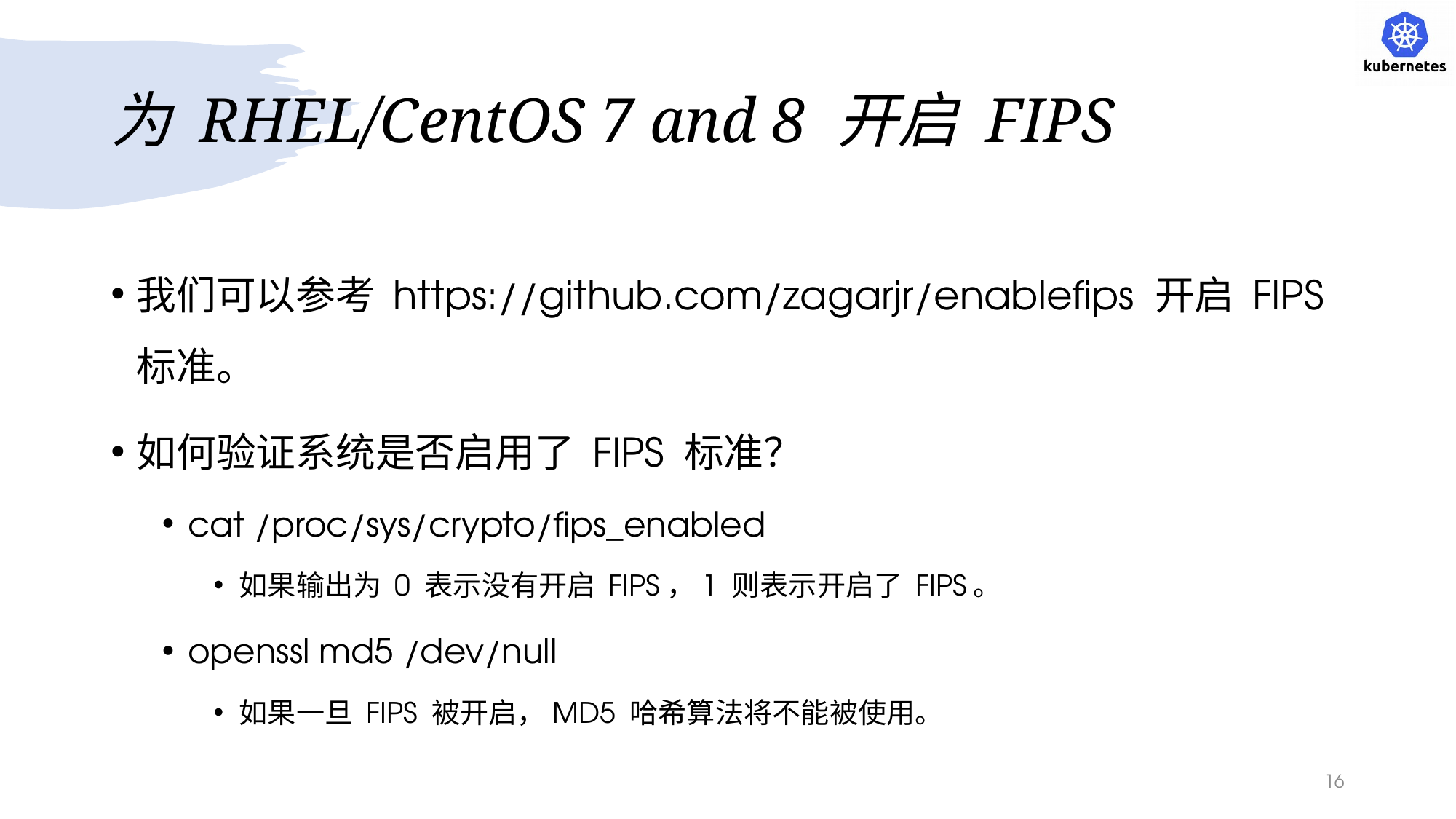

# 为 RHEL/CentOS 7 and 8 开启 FIPS
我们可以参考 https://github.com/zagarjr/enablefips 开启 FIPS 标准。
如何验证系统是否启用了 FIPS 标准？
cat /proc/sys/crypto/fips_enabled
如果输出为 0 表示没有开启 FIPS，1 则表示开启了 FIPS。
openssl md5 /dev/null
如果一旦 FIPS 被开启，MD5 哈希算法将不能被使用。

16